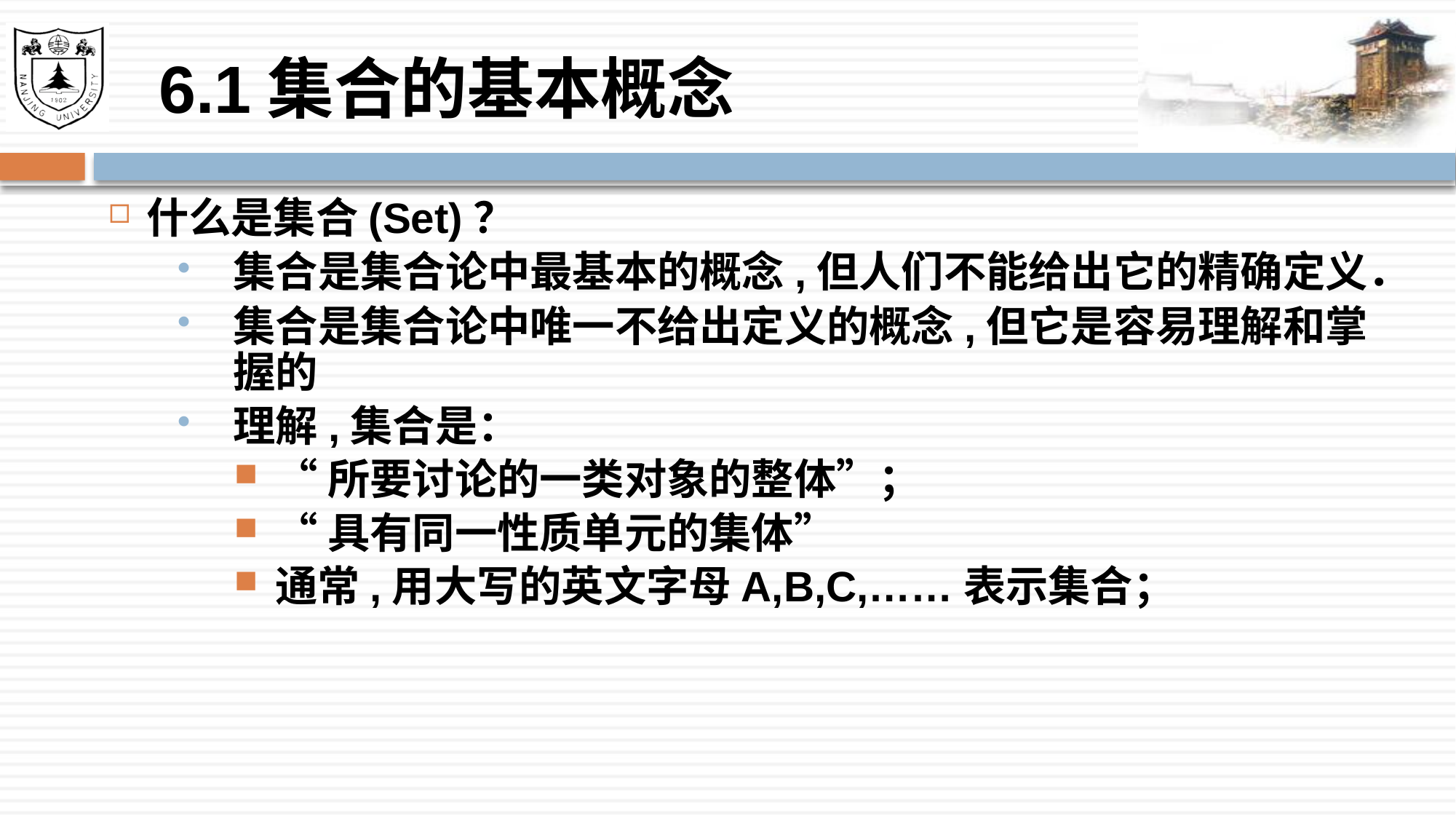

# 6.1集合的基本概念
什么是集合(Set)？
集合是集合论中最基本的概念,但人们不能给出它的精确定义．
集合是集合论中唯一不给出定义的概念,但它是容易理解和掌握的
理解,集合是：
“所要讨论的一类对象的整体”；
“具有同一性质单元的集体”
通常,用大写的英文字母A,B,C,……表示集合；